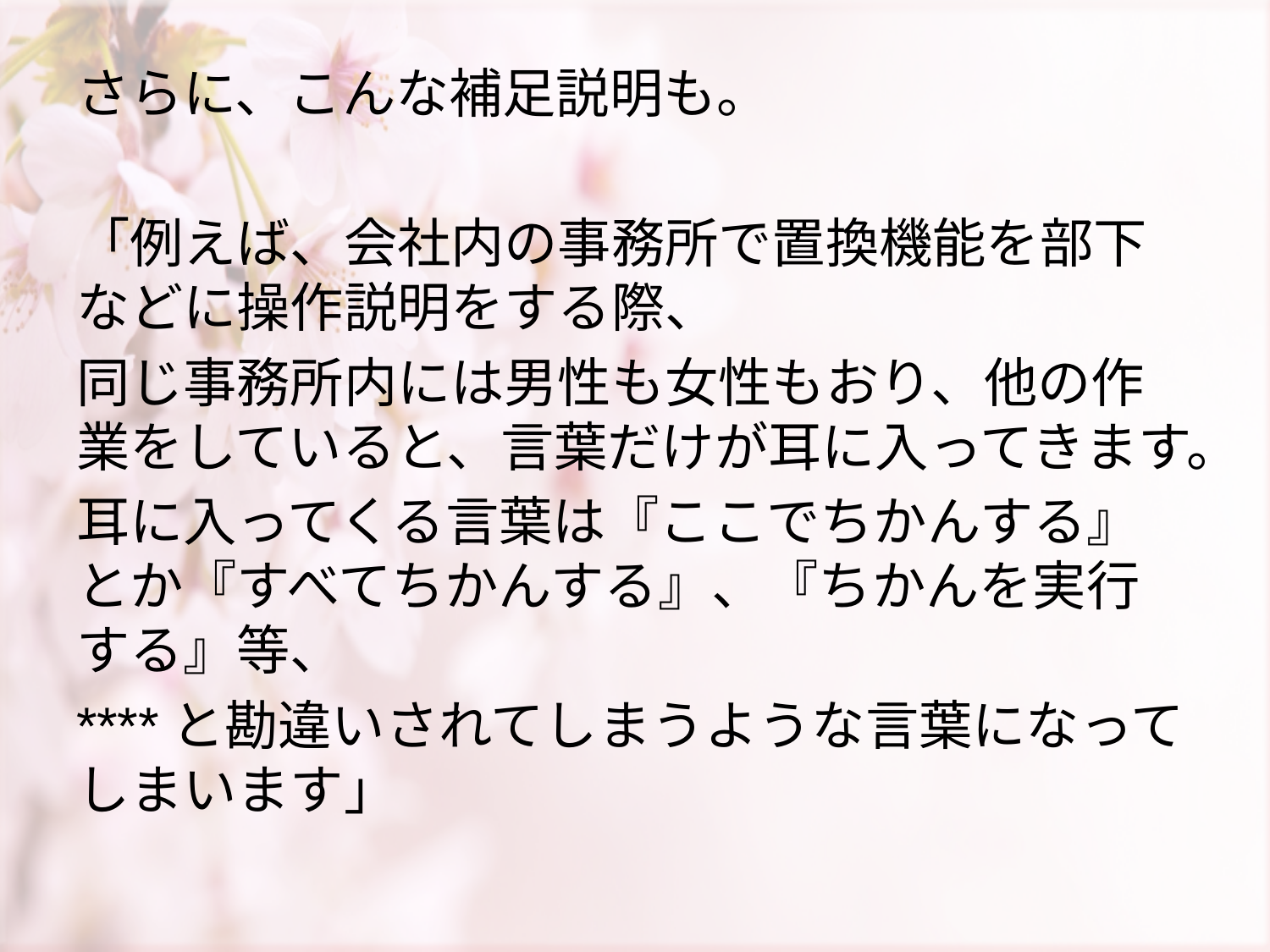

さらに、こんな補足説明も。

「例えば、会社内の事務所で置換機能を部下などに操作説明をする際、
同じ事務所内には男性も女性もおり、他の作業をしていると、言葉だけが耳に入ってきます。
耳に入ってくる言葉は『ここでちかんする』とか『すべてちかんする』、『ちかんを実行する』等、
****と勘違いされてしまうような言葉になってしまいます」